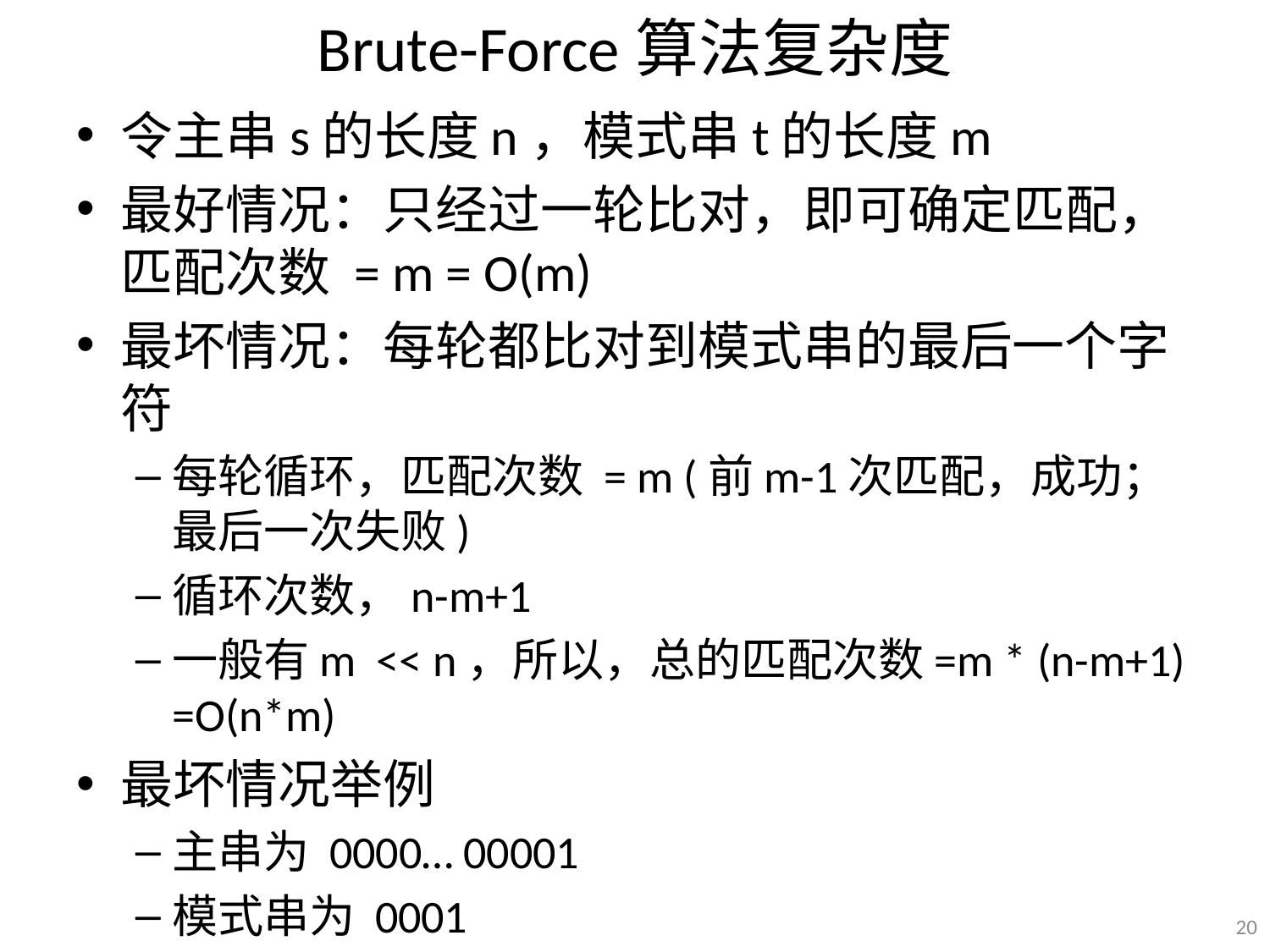

# Brute-Force算法复杂度
令主串s的长度n，模式串t的长度m
最好情况：只经过一轮比对，即可确定匹配，匹配次数 = m = O(m)
最坏情况：每轮都比对到模式串的最后一个字符
每轮循环，匹配次数 = m (前m-1次匹配，成功；最后一次失败)
循环次数，n-m+1
一般有m  << n，所以，总的匹配次数=m * (n-m+1) =O(n*m)
最坏情况举例
主串为 0000… 00001
模式串为 0001

20